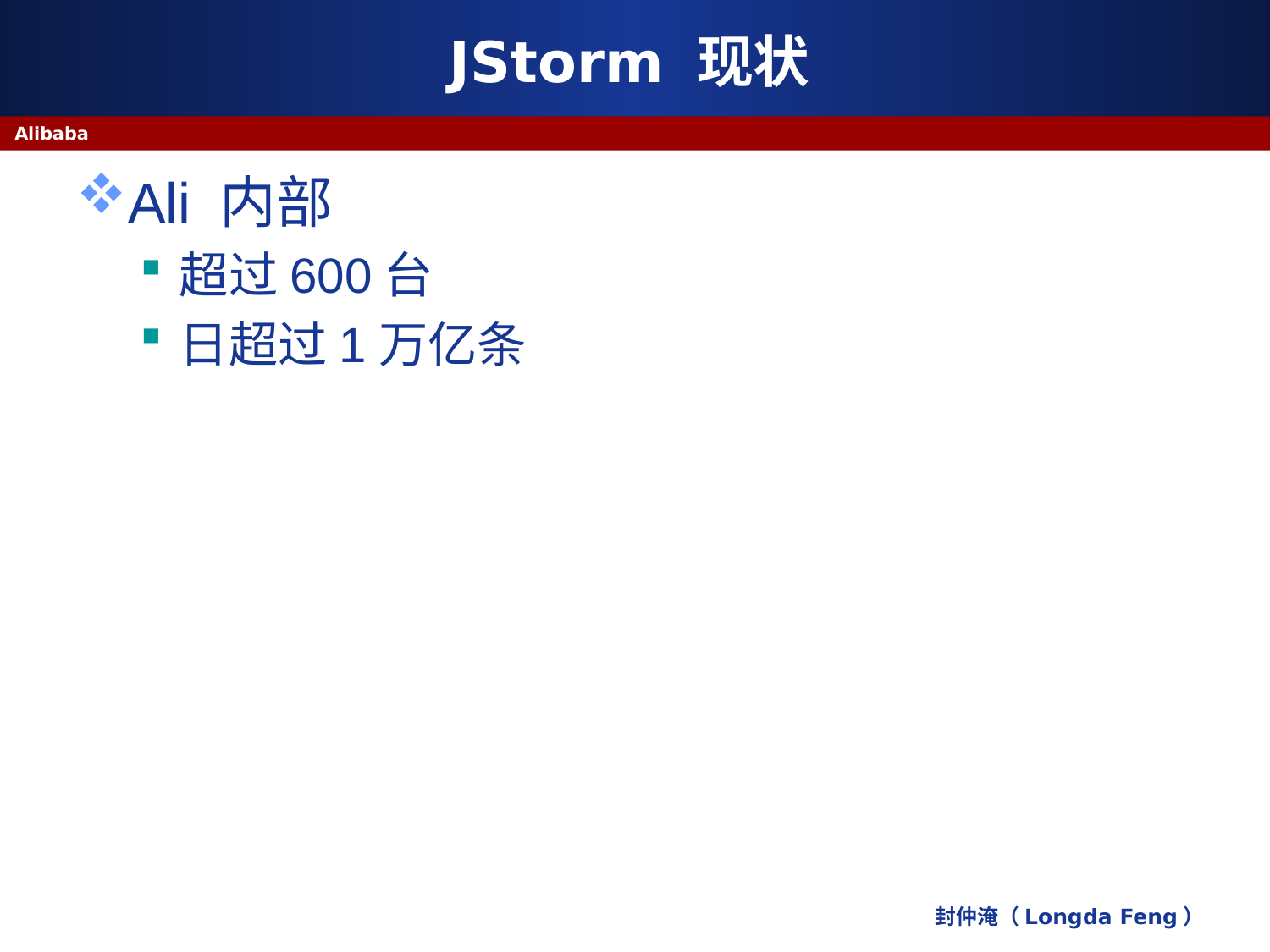

# JStorm 现状
Alibaba
Ali 内部
超过600台
日超过1万亿条

封仲淹（Longda Feng）